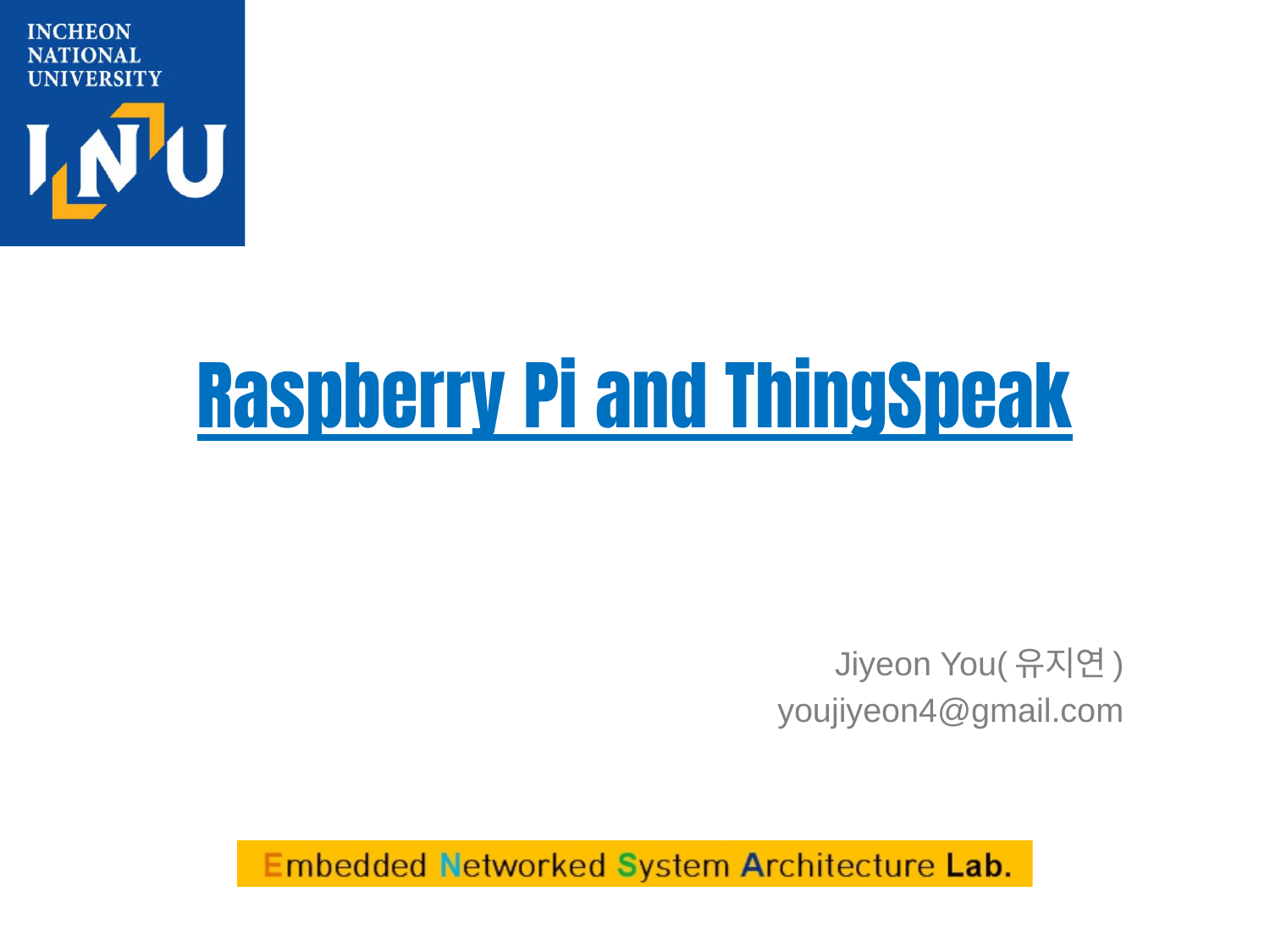

# Raspberry Pi and ThingSpeak
Jiyeon You(유지연)
youjiyeon4@gmail.com